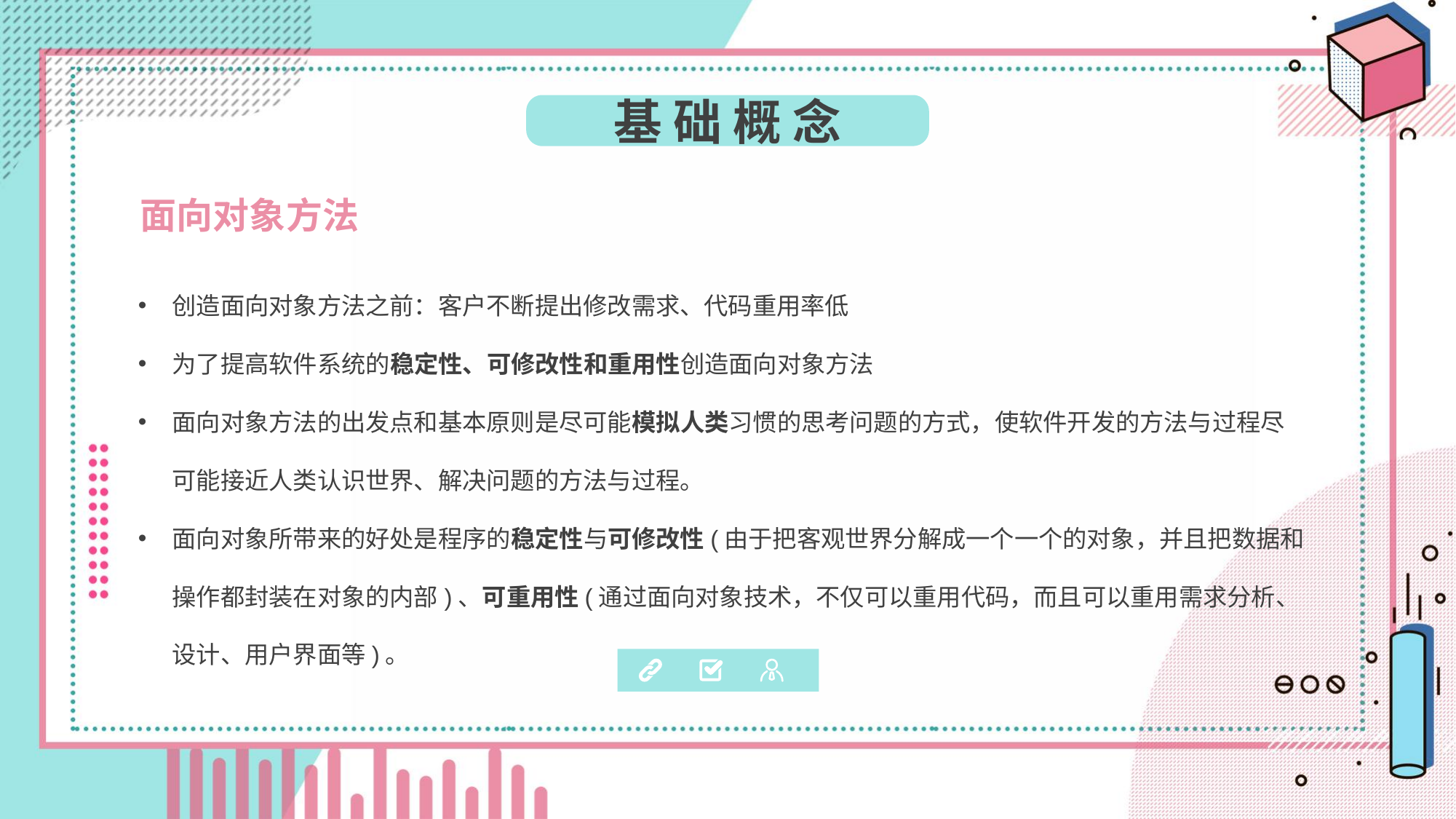

基 础 概 念
面向对象方法
创造面向对象方法之前：客户不断提出修改需求、代码重用率低
为了提高软件系统的稳定性、可修改性和重用性创造面向对象方法
面向对象方法的出发点和基本原则是尽可能模拟人类习惯的思考问题的方式，使软件开发的方法与过程尽可能接近人类认识世界、解决问题的方法与过程。
面向对象所带来的好处是程序的稳定性与可修改性(由于把客观世界分解成一个一个的对象，并且把数据和操作都封装在对象的内部)、可重用性(通过面向对象技术，不仅可以重用代码，而且可以重用需求分析、设计、用户界面等)。